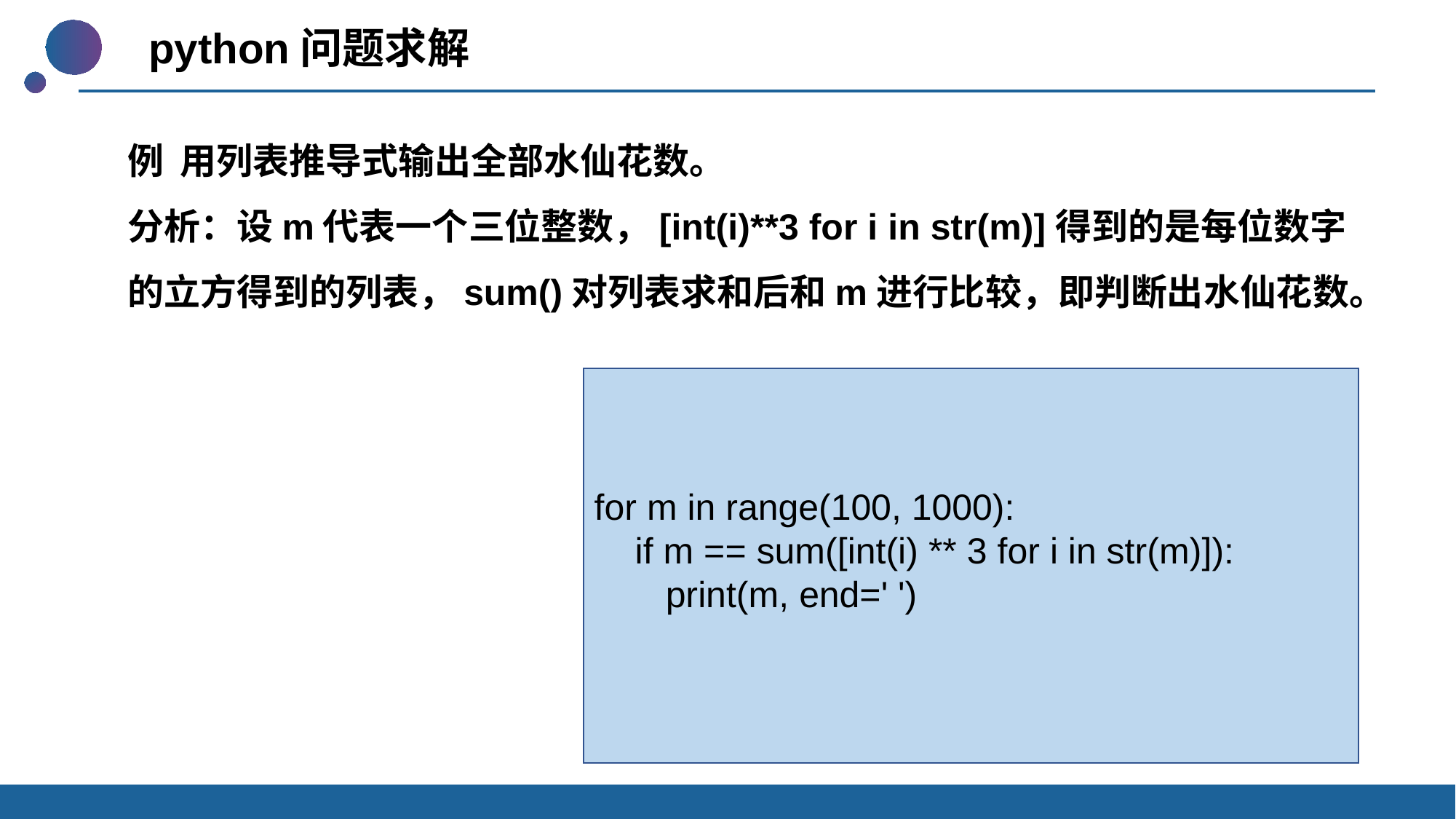

python问题求解

例  用列表推导式输出全部水仙花数。
分析：设m代表一个三位整数，[int(i)**3 for i in str(m)]得到的是每位数字的立方得到的列表，sum()对列表求和后和m进行比较，即判断出水仙花数。
for m in range(100, 1000):
    if m == sum([int(i) ** 3 for i in str(m)]):
       print(m, end=' ')